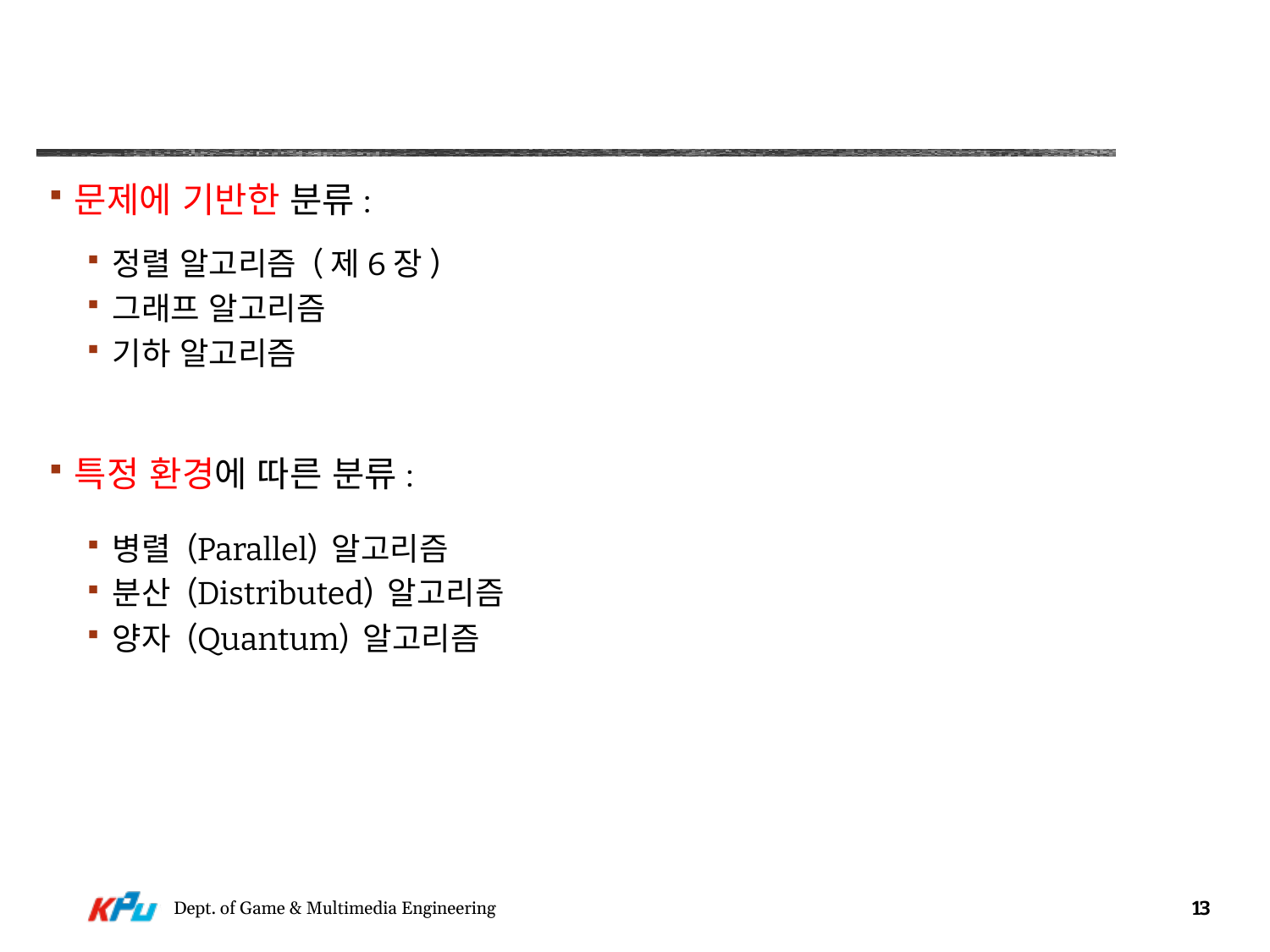

#
문제에 기반한 분류:
정렬 알고리즘 (제6장)
그래프 알고리즘
기하 알고리즘

특정 환경에 따른 분류:
병렬 (Parallel) 알고리즘
분산 (Distributed) 알고리즘
양자 (Quantum) 알고리즘

Dept. of Game & Multimedia Engineering
13